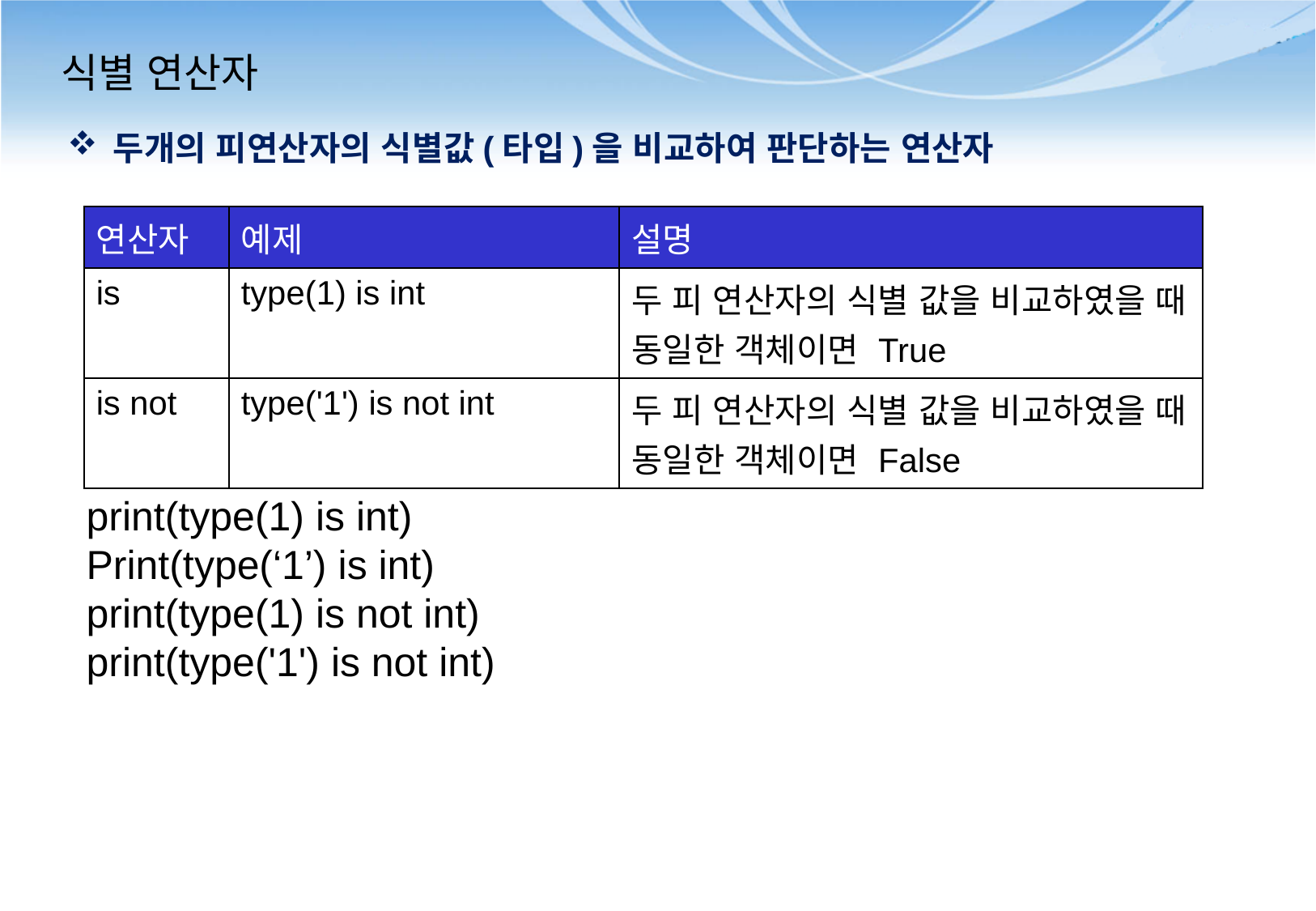

# 식별 연산자
두개의 피연산자의 식별값(타입)을 비교하여 판단하는 연산자
| 연산자 | 예제 | 설명 |
| --- | --- | --- |
| is | type(1) is int | 두 피 연산자의 식별 값을 비교하였을 때 동일한 객체이면 True |
| is not | type('1') is not int | 두 피 연산자의 식별 값을 비교하였을 때 동일한 객체이면 False |
print(type(1) is int)
Print(type(‘1’) is int)
print(type(1) is not int)
print(type('1') is not int)